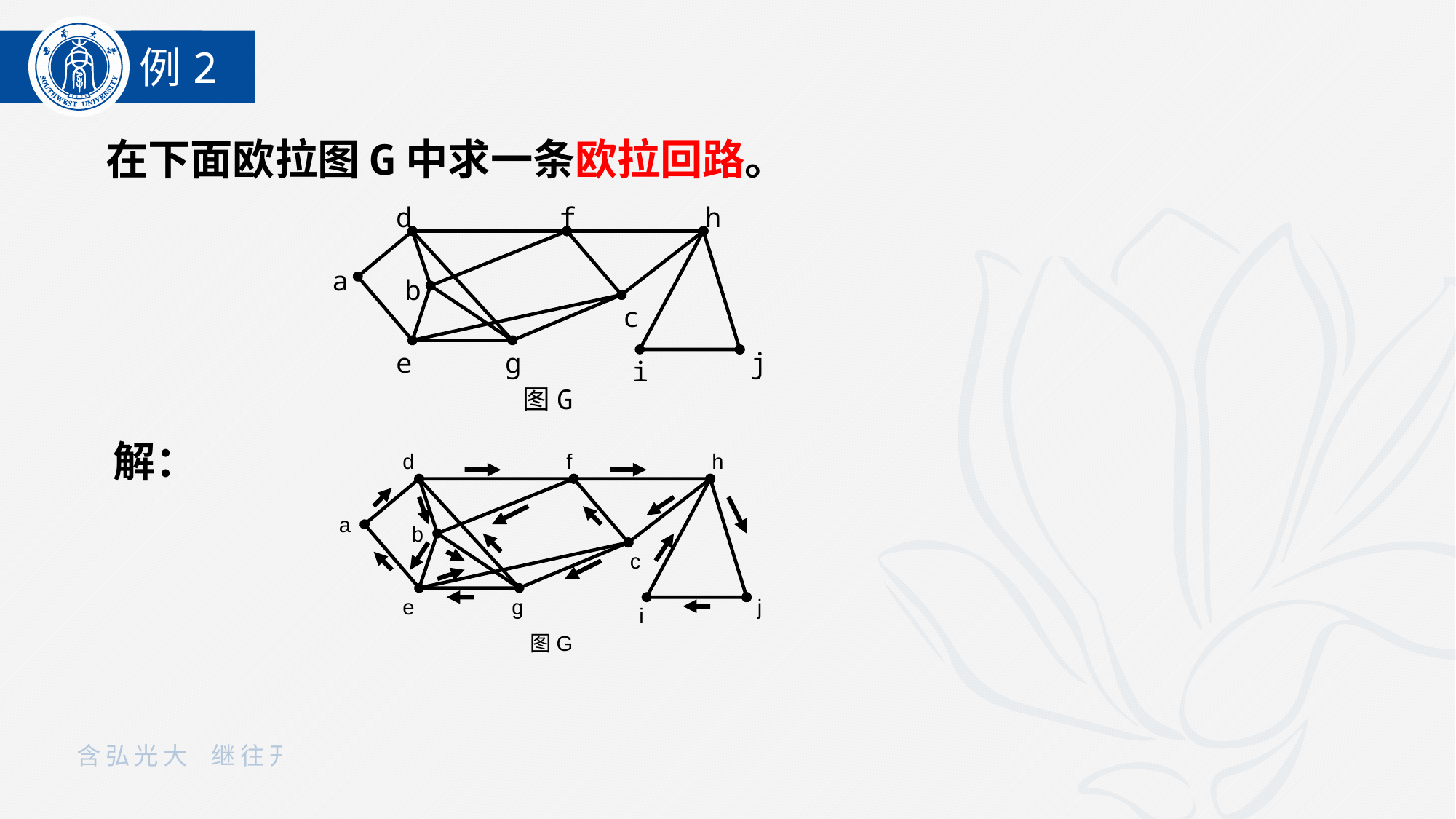

例2
    在下面欧拉图G中求一条欧拉回路。
d
f
h

a
b

c
e
g
j
i

图G

     解：
d
f
h

a
b

c
e
g
j
i

图G